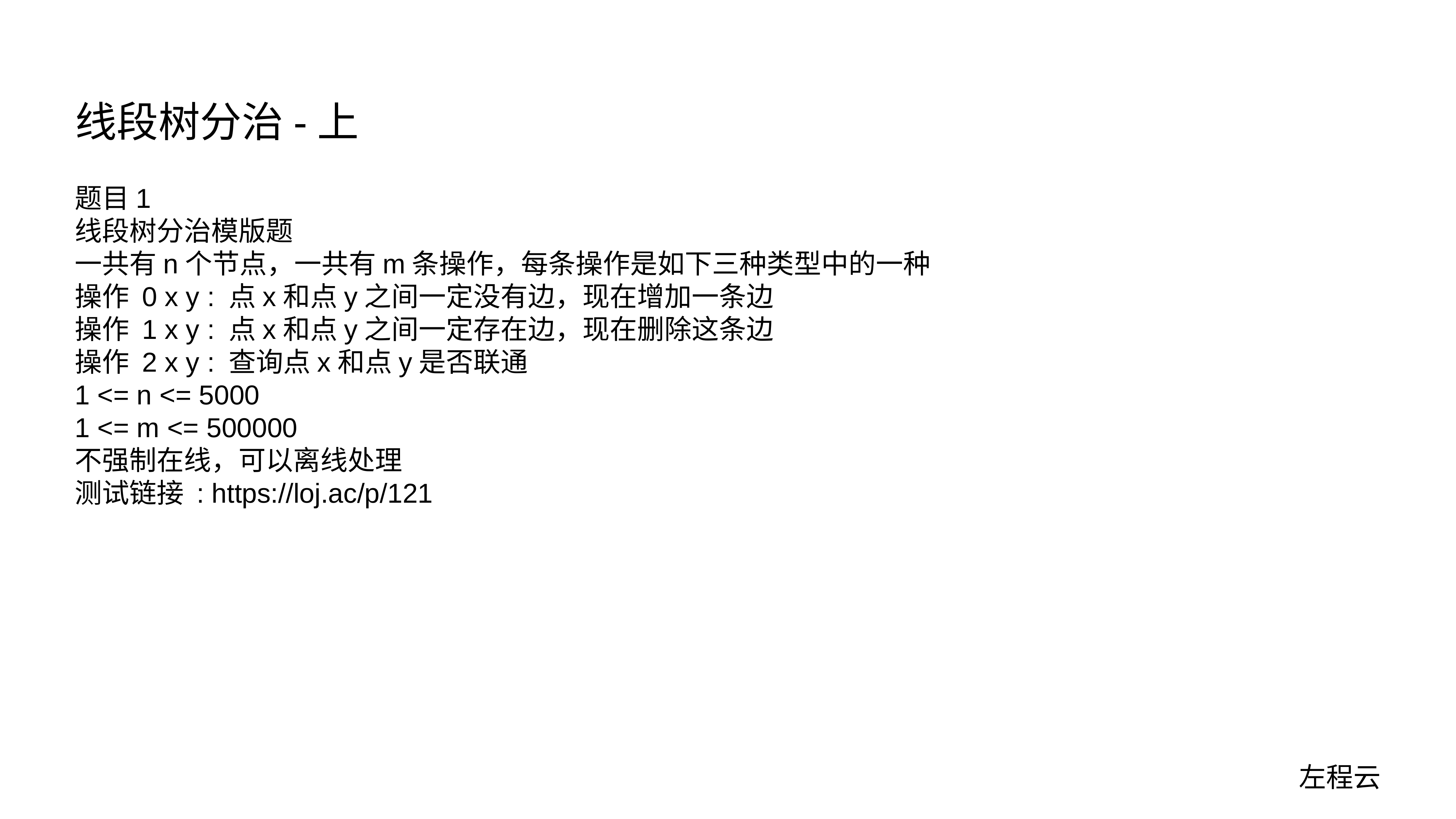

# 线段树分治-上
题目1
线段树分治模版题
一共有n个节点，一共有m条操作，每条操作是如下三种类型中的一种
操作 0 x y : 点x和点y之间一定没有边，现在增加一条边
操作 1 x y : 点x和点y之间一定存在边，现在删除这条边
操作 2 x y : 查询点x和点y是否联通
1 <= n <= 5000
1 <= m <= 500000
不强制在线，可以离线处理
测试链接 : https://loj.ac/p/121
左程云